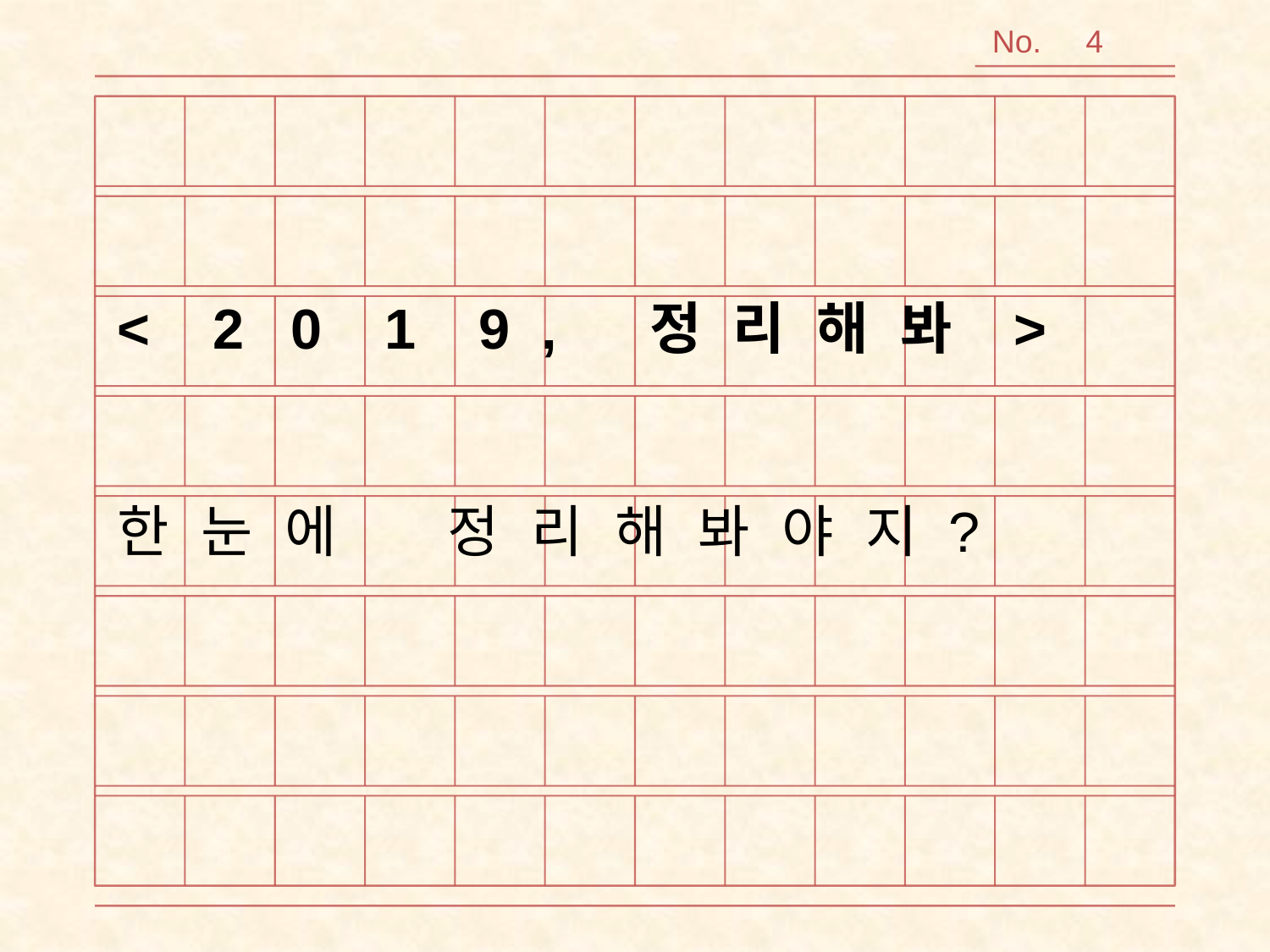

No.     4

<    2   0    1    9  ,     정  리  해  봐   >

한  눈  에       정  리  해  봐  야  지 ?